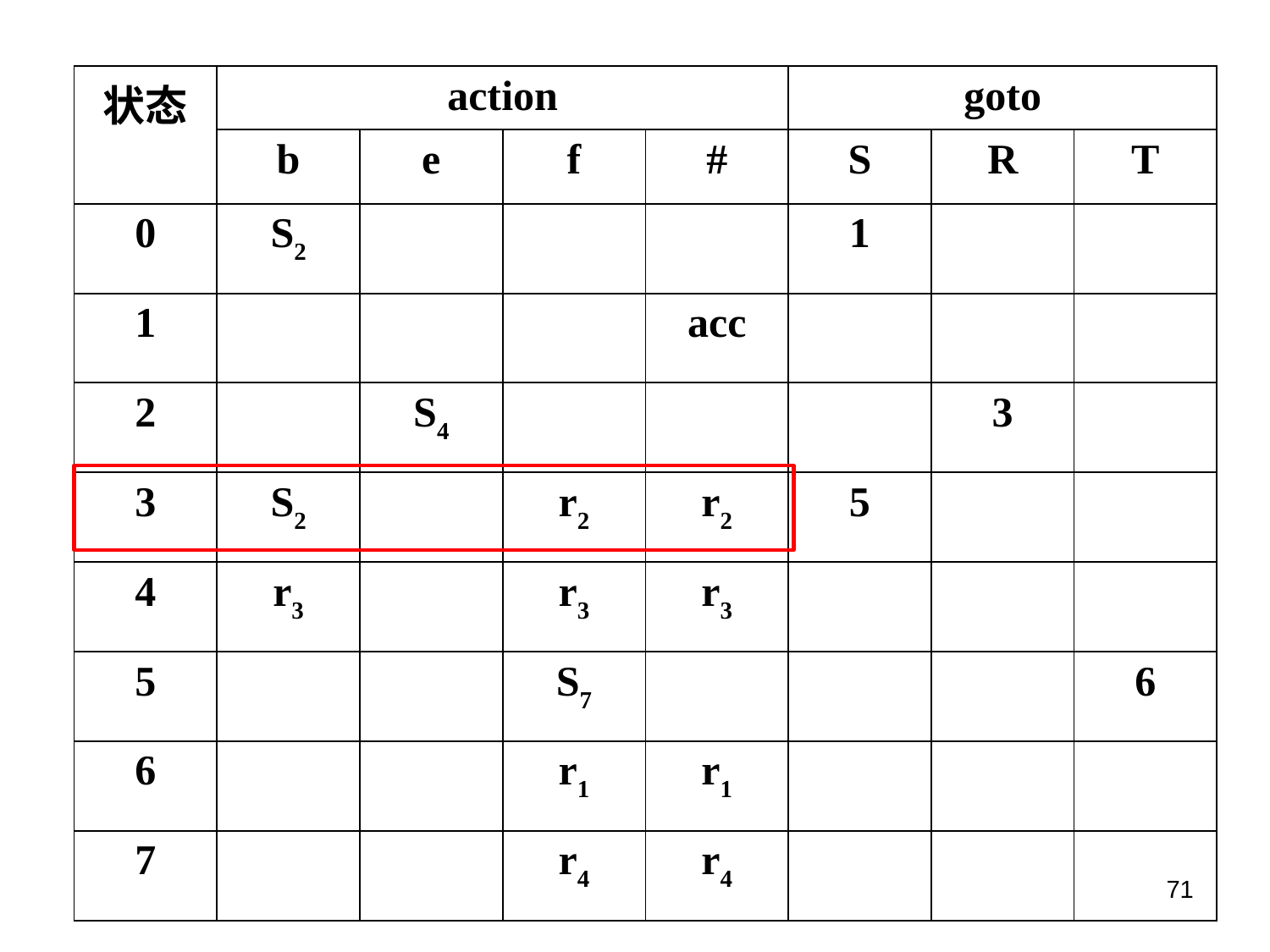

| 状态 | action |  |  |  | goto |  |  |
| --- | --- | --- | --- | --- | --- | --- | --- |
|  | b | e | f | # | S | R | T |
| 0 | S2 |  |  |  | 1 |  |  |
| 1 |  |  |  | acc |  |  |  |
| 2 |  | S4 |  |  |  | 3 |  |
| 3 | S2 |  | r2 | r2 | 5 |  |  |
| 4 | r3 |  | r3 | r3 |  |  |  |
| 5 |  |  | S7 |  |  |  | 6 |
| 6 |  |  | r1 | r1 |  |  |  |
| 7 |  |  | r4 | r4 |  |  |  |

71